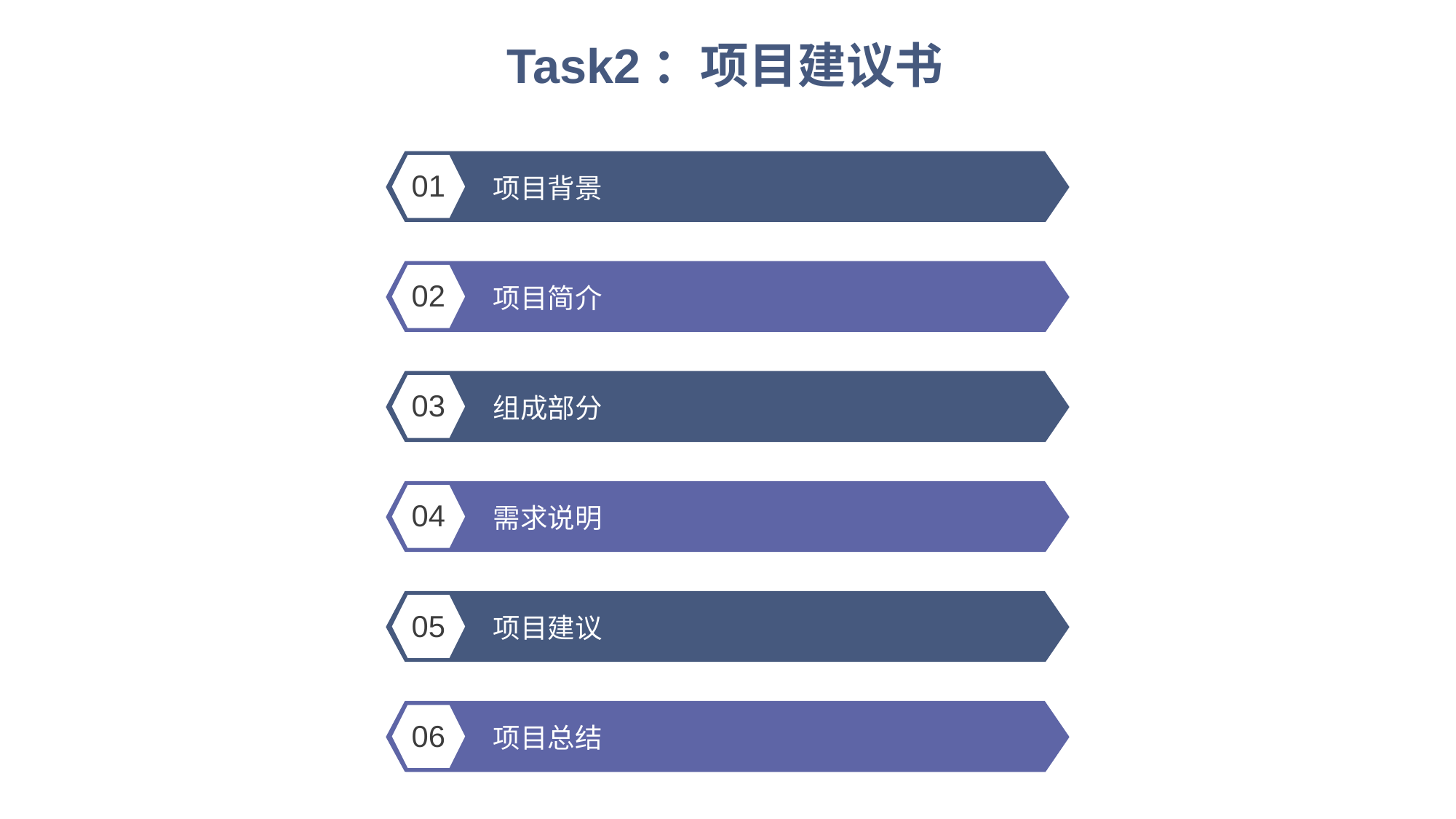

Task2：项目建议书
项目背景
01
项目简介
02
组成部分
03
需求说明
04
项目建议
05
项目总结
06